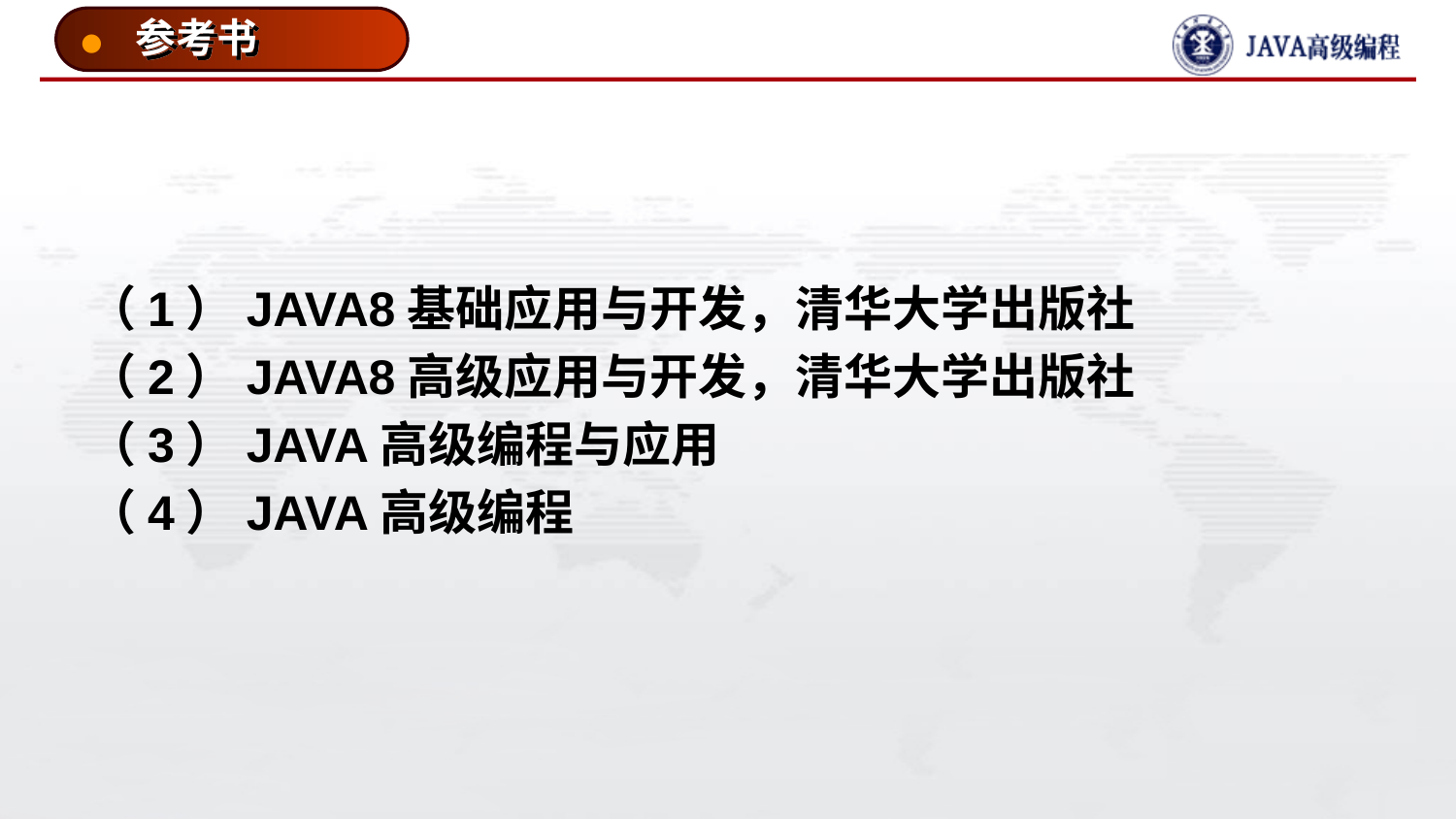

参考书
●
（1）JAVA8基础应用与开发，清华大学出版社
（2）JAVA8高级应用与开发，清华大学出版社
（3）JAVA高级编程与应用
（4）JAVA高级编程